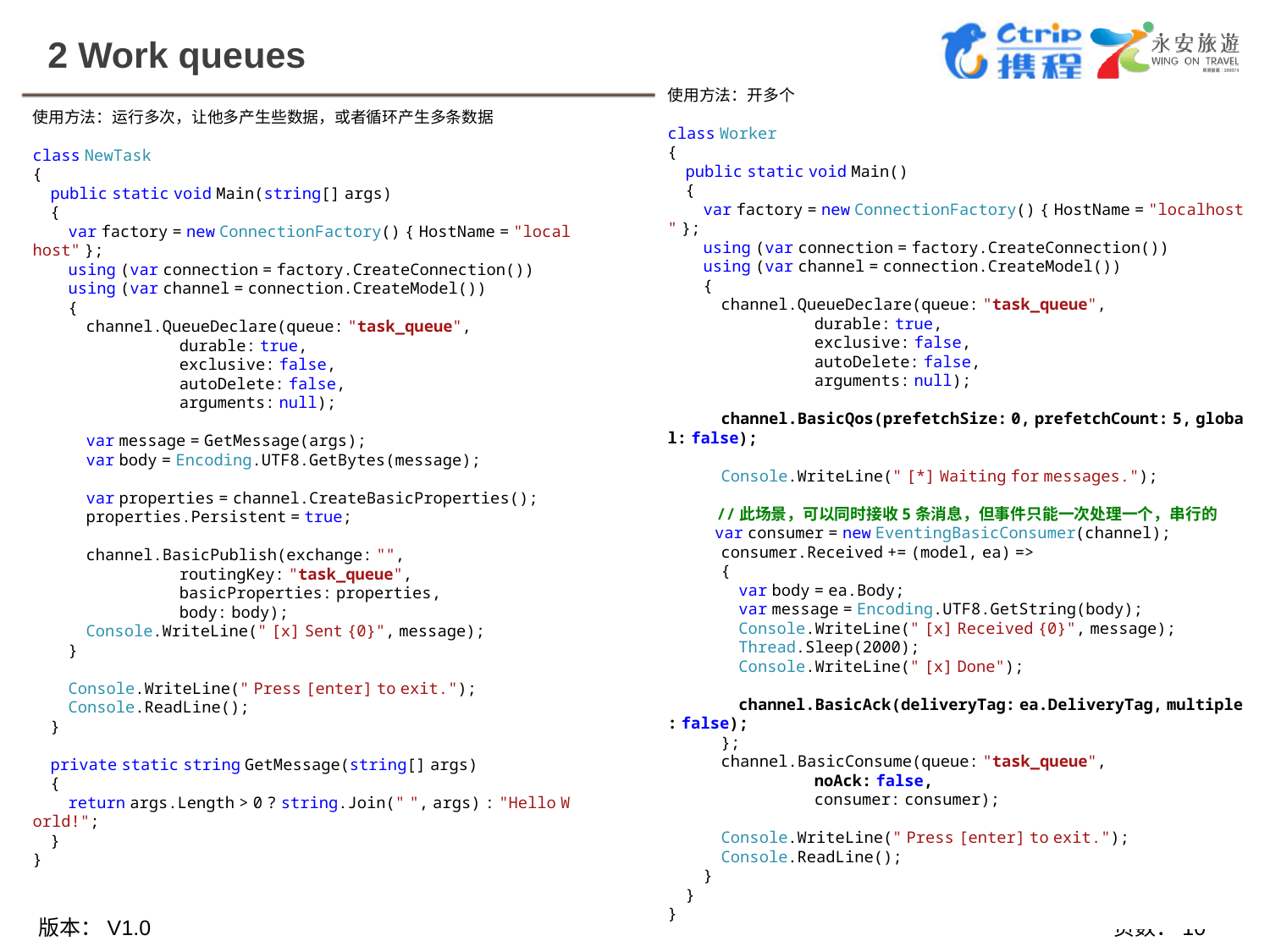

2 Work queues
使用方法：开多个

class Worker
{
    public static void Main()
    {
        var factory = new ConnectionFactory() { HostName = "localhost" };
        using (var connection = factory.CreateConnection())
        using (var channel = connection.CreateModel())
        {
            channel.QueueDeclare(queue: "task_queue",
                                 durable: true,
                                 exclusive: false,
                                 autoDelete: false,
                                 arguments: null);
            channel.BasicQos(prefetchSize: 0, prefetchCount: 5, global: false);
            Console.WriteLine(" [*] Waiting for messages.");
           //此场景，可以同时接收5条消息，但事件只能一次处理一个，串行的
            var consumer = new EventingBasicConsumer(channel);
            consumer.Received += (model, ea) =>
            {
                var body = ea.Body;
                var message = Encoding.UTF8.GetString(body);
                Console.WriteLine(" [x] Received {0}", message);
                Thread.Sleep(2000);
                Console.WriteLine(" [x] Done");
                channel.BasicAck(deliveryTag: ea.DeliveryTag, multiple: false);
            };
            channel.BasicConsume(queue: "task_queue",
                                 noAck: false,
                                 consumer: consumer);
            Console.WriteLine(" Press [enter] to exit.");
            Console.ReadLine();
        }
    }
}
使用方法：运行多次，让他多产生些数据，或者循环产生多条数据

class NewTask
{
    public static void Main(string[] args)
    {
        var factory = new ConnectionFactory() { HostName = "localhost" };
        using (var connection = factory.CreateConnection())
        using (var channel = connection.CreateModel())
        {
            channel.QueueDeclare(queue: "task_queue",
                                 durable: true,
                                 exclusive: false,
                                 autoDelete: false,
                                 arguments: null);
            var message = GetMessage(args);
            var body = Encoding.UTF8.GetBytes(message);
            var properties = channel.CreateBasicProperties();
            properties.Persistent = true;
            channel.BasicPublish(exchange: "",
                                 routingKey: "task_queue",
                                 basicProperties: properties,
                                 body: body);
            Console.WriteLine(" [x] Sent {0}", message);
        }
        Console.WriteLine(" Press [enter] to exit.");
        Console.ReadLine();
    }
    private static string GetMessage(string[] args)
    {
        return args.Length > 0 ? string.Join(" ", args) : "Hello World!";
    }
}